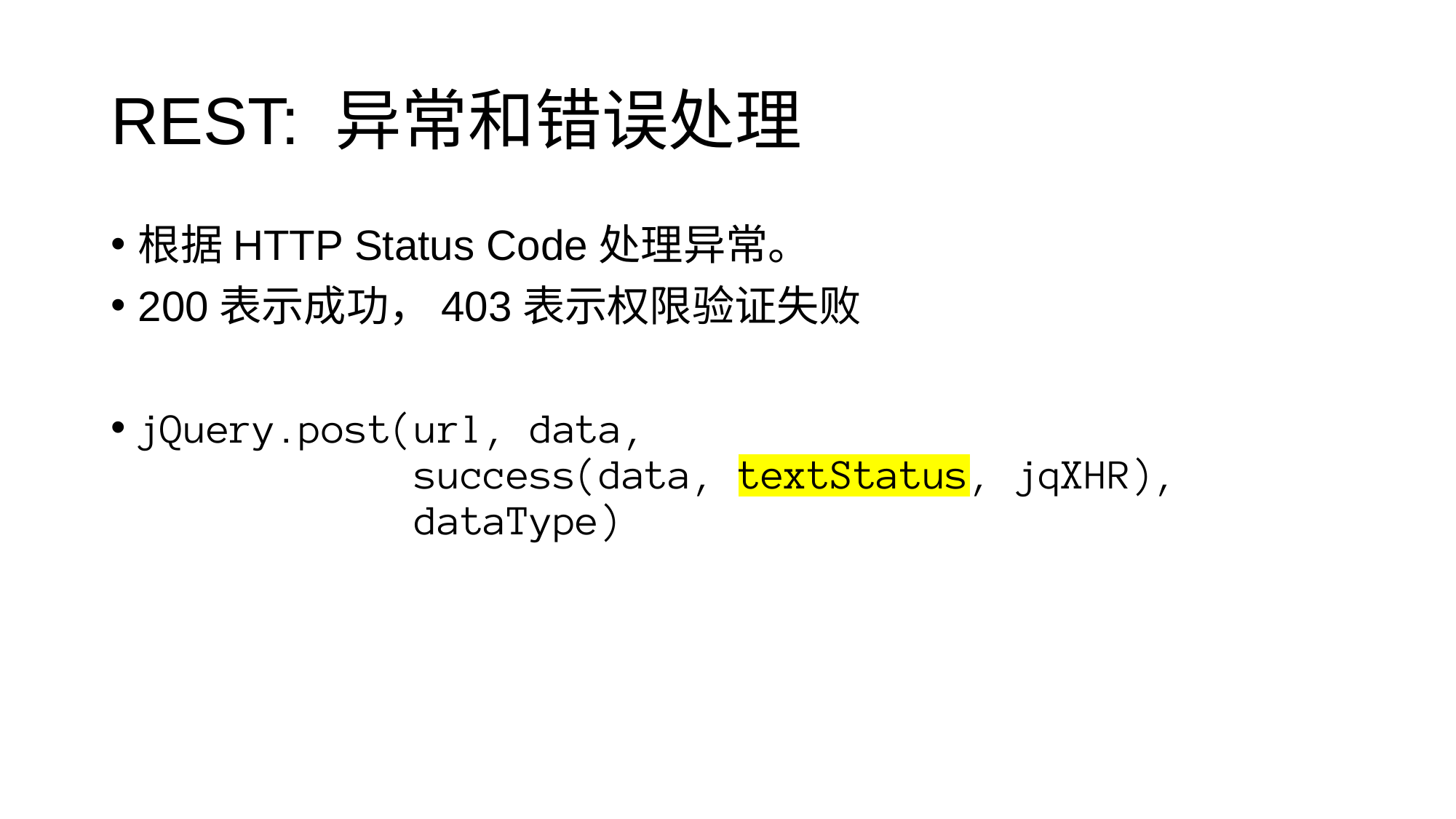

# REST: 异常和错误处理
根据HTTP Status Code处理异常。
200表示成功，403表示权限验证失败

jQuery.post(url, data,
            success(data, textStatus, jqXHR),
            dataType)